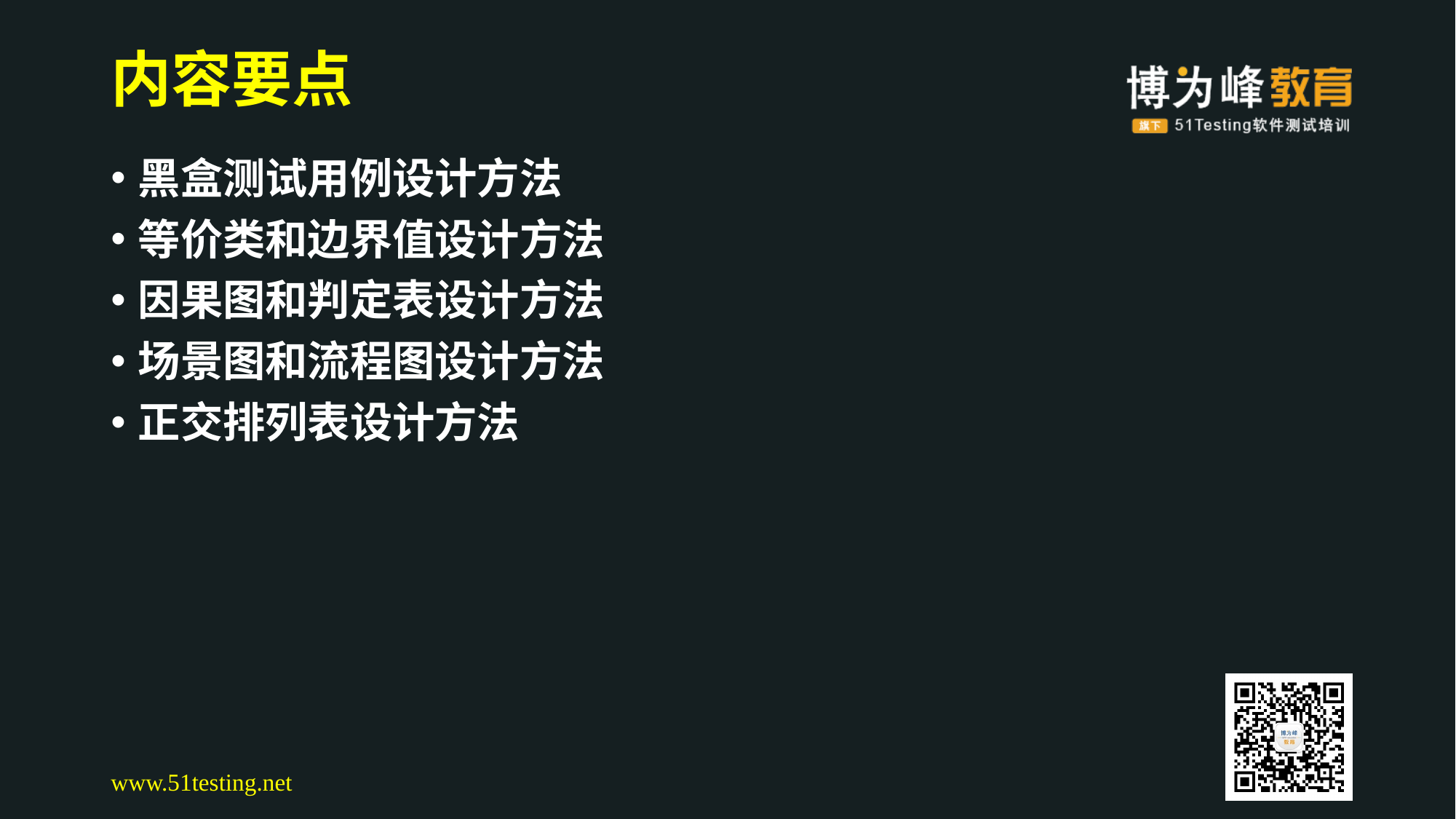

# 内容要点
黑盒测试用例设计方法
等价类和边界值设计方法
因果图和判定表设计方法
场景图和流程图设计方法
正交排列表设计方法

www.51testing.net